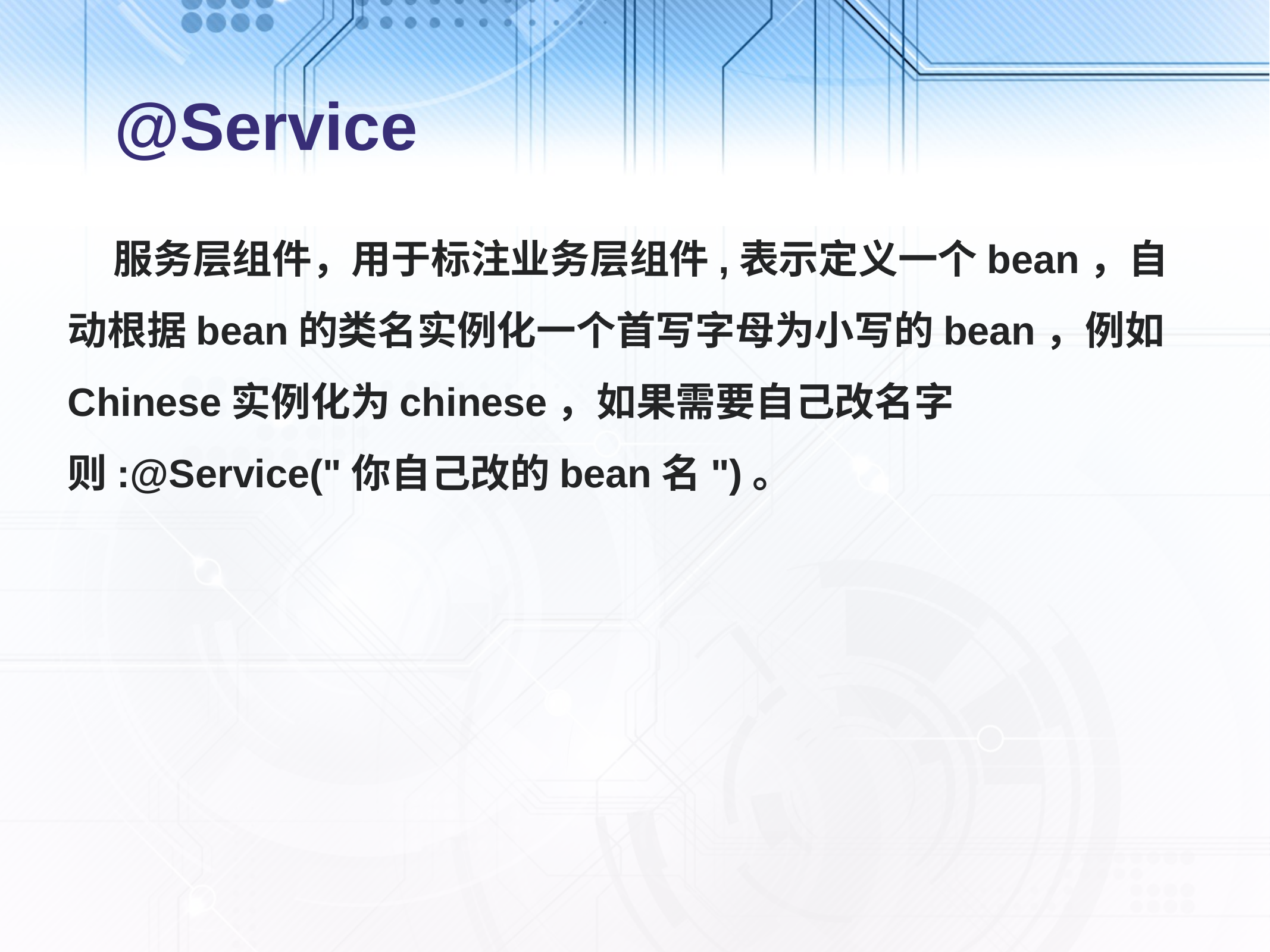

# @Service
    服务层组件，用于标注业务层组件,表示定义一个bean，自动根据bean的类名实例化一个首写字母为小写的bean，例如Chinese实例化为chinese，如果需要自己改名字则:@Service("你自己改的bean名")。